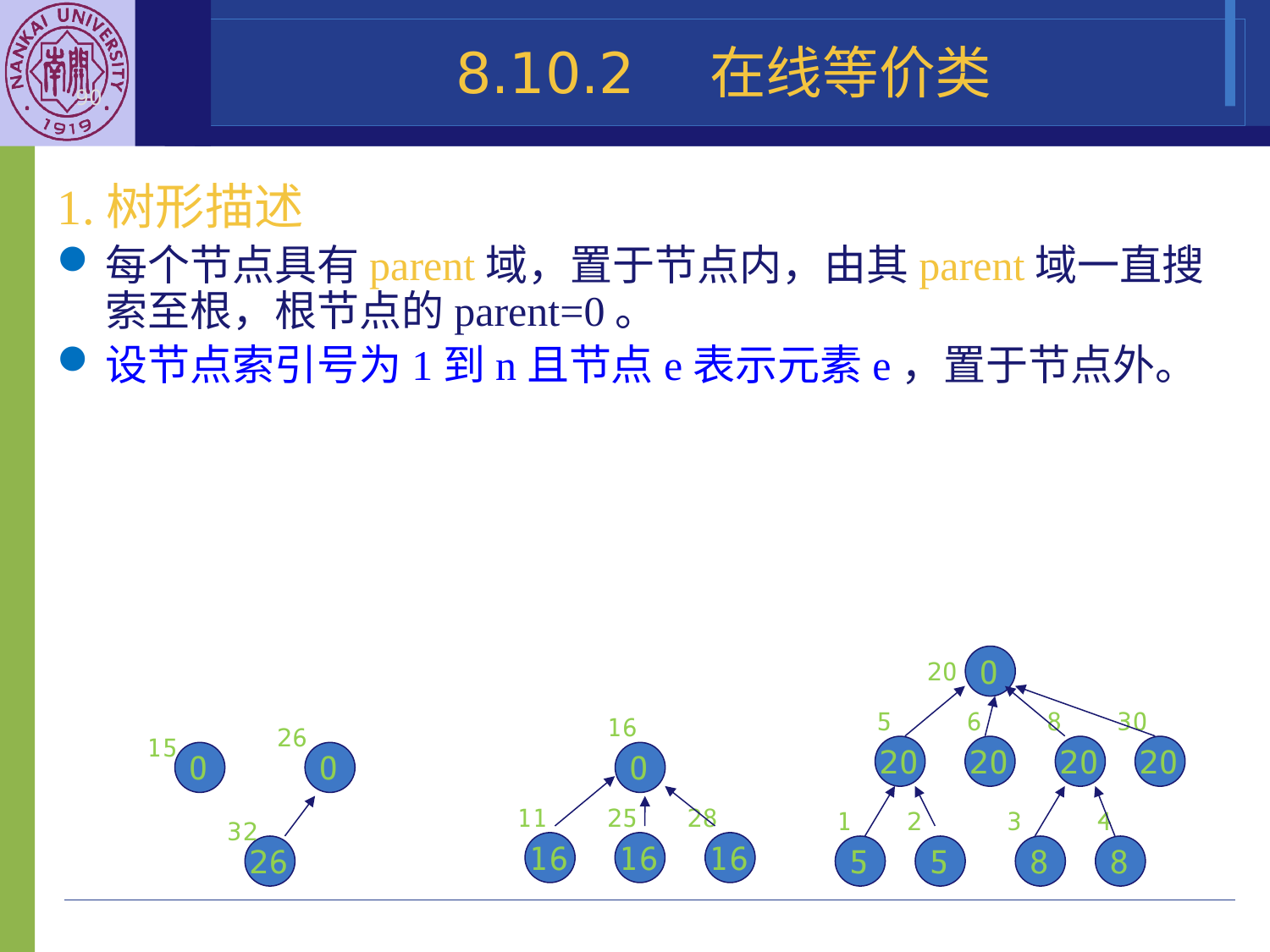

8.10.2	在线等价类
90

1.树形描述
每个节点具有parent域，置于节点内，由其parent域一直搜索至根，根节点的parent=0。
设节点索引号为1到n且节点e表示元素e，置于节点外。
0
20

5
6
8
30
16
26
15
20
20
20
20
0
0
0

11
25
28
1
2
3
4
32
16
16
16
26
5
5
8
8
90